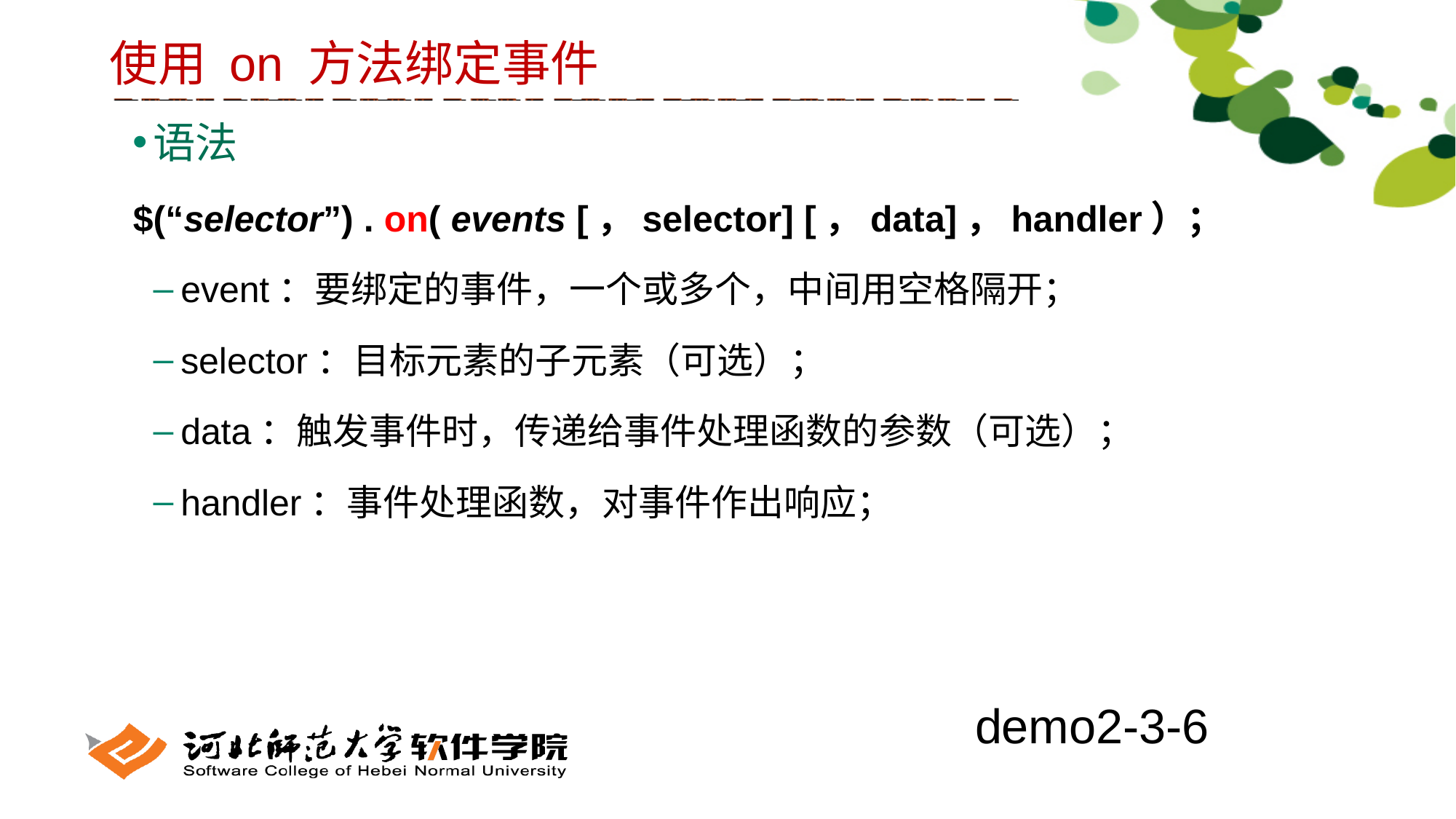

使用 on 方法绑定事件
语法
$(“selector”) . on( events [，selector] [，data]，handler）；
event：要绑定的事件，一个或多个，中间用空格隔开；
selector：目标元素的子元素（可选）；
data：触发事件时，传递给事件处理函数的参数（可选）；
handler：事件处理函数，对事件作出响应；

demo2-3-6